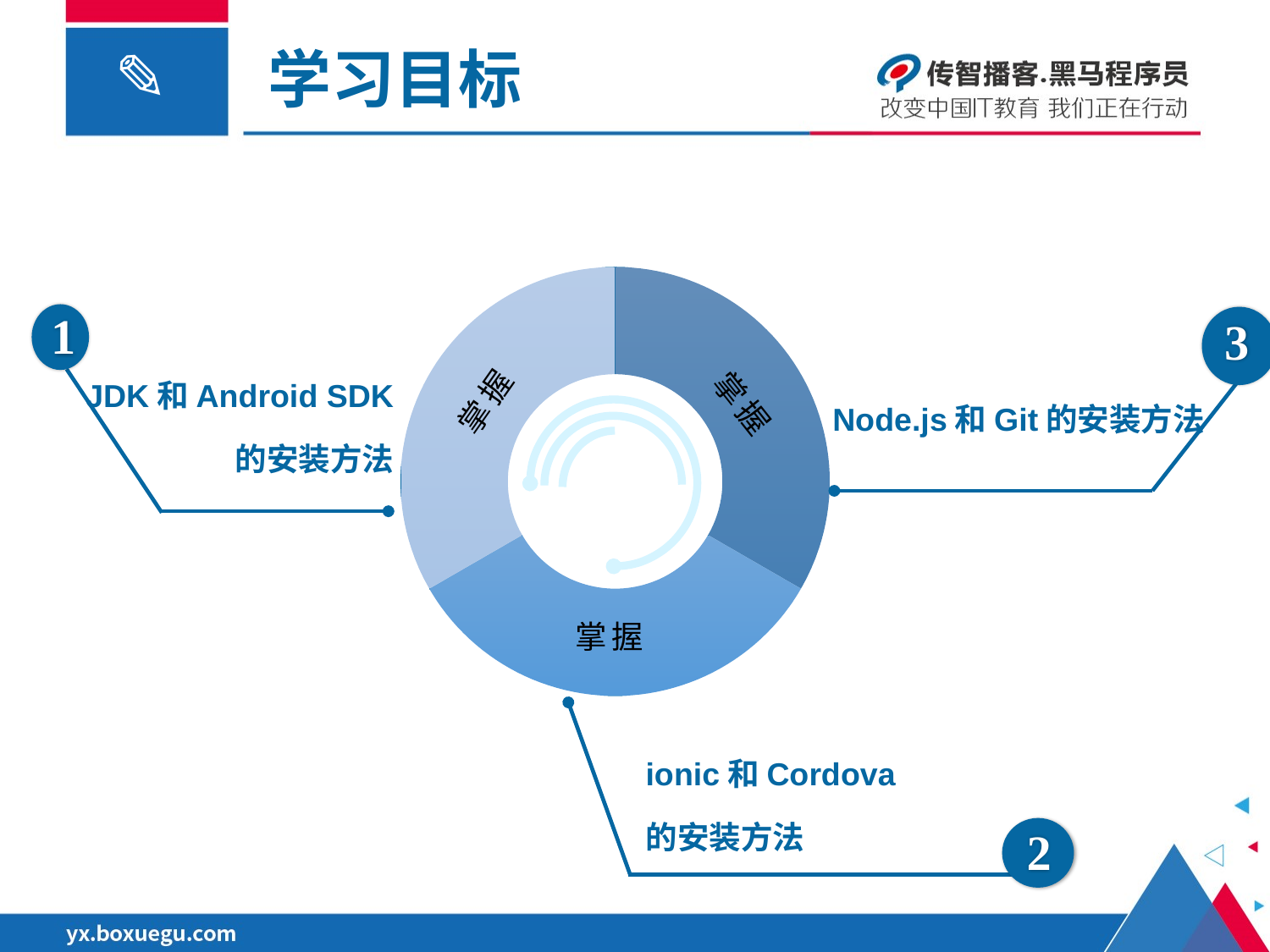

# 学习目标

### Chart

| Category | 销售额 |
|---|---|
| 掌握知识 | 3.333333333 |
| 理解知识 | 3.333333333 |
| 了解知识 | 3.333333333 |
掌握
JDK和Android SDK
的安装方法
1

3

Node.js和Git的安装方法
了解
掌握
熟悉
掌握

掌握
ionic和Cordova
的安装方法
2